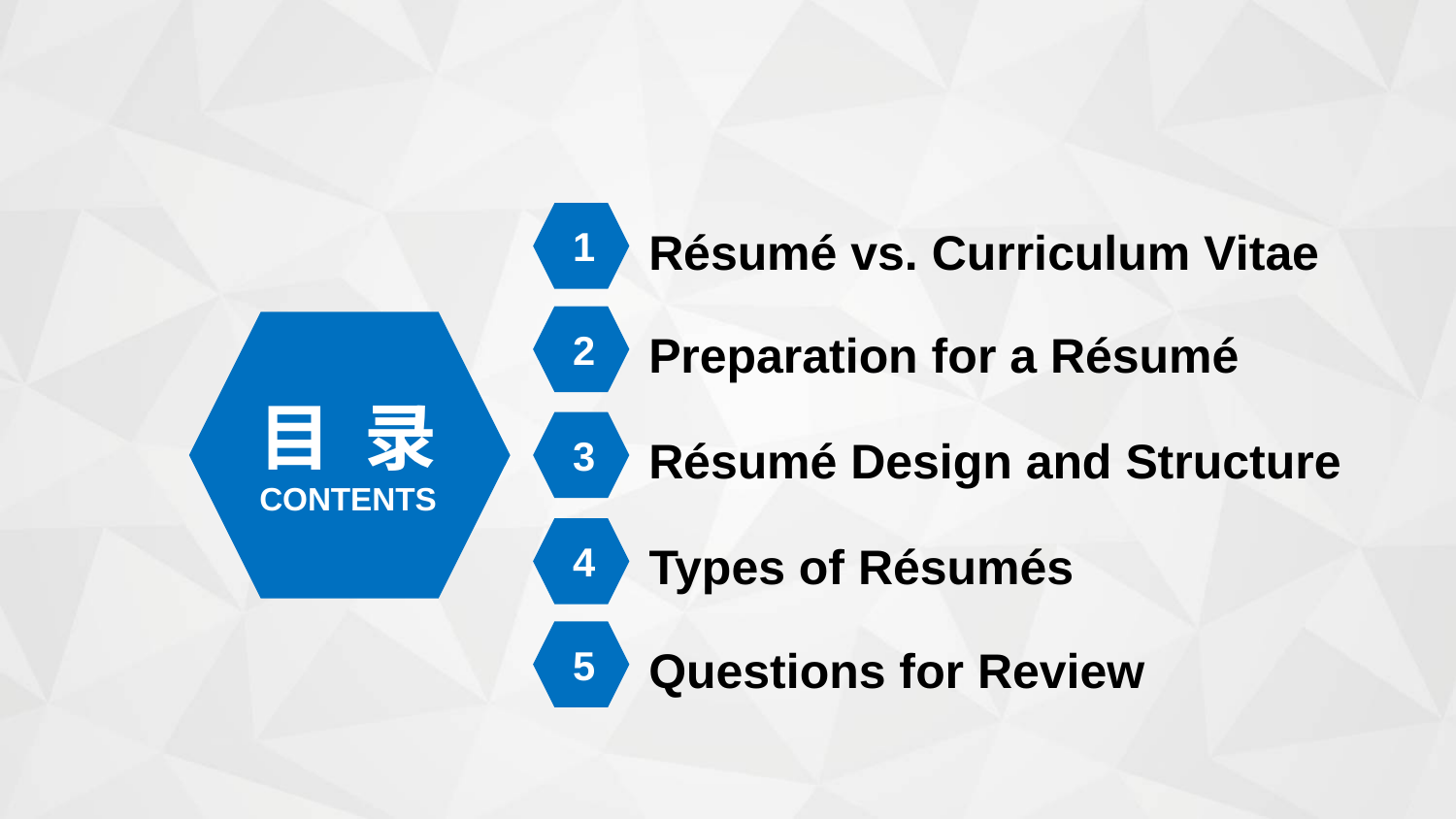

1
Résumé vs. Curriculum Vitae

2

目  录
CONTENTS
Preparation for a Résumé

3
Résumé Design and Structure

4
Types of Résumés

5
Questions for Review